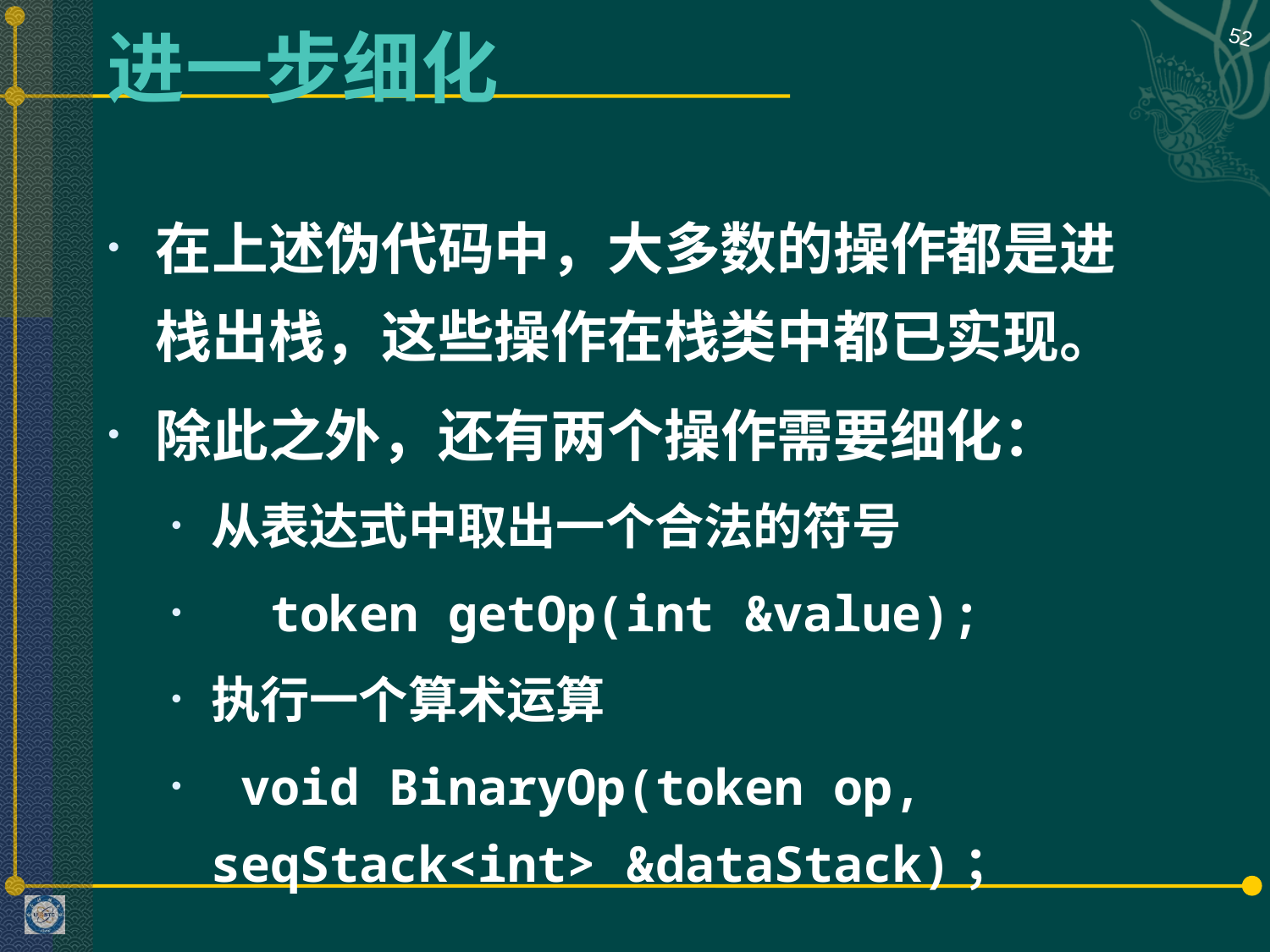

52
# 进一步细化
在上述伪代码中，大多数的操作都是进栈出栈，这些操作在栈类中都已实现。
除此之外，还有两个操作需要细化：
从表达式中取出一个合法的符号
  token getOp(int &value);
执行一个算术运算
 void BinaryOp(token op,  seqStack<int> &dataStack)；